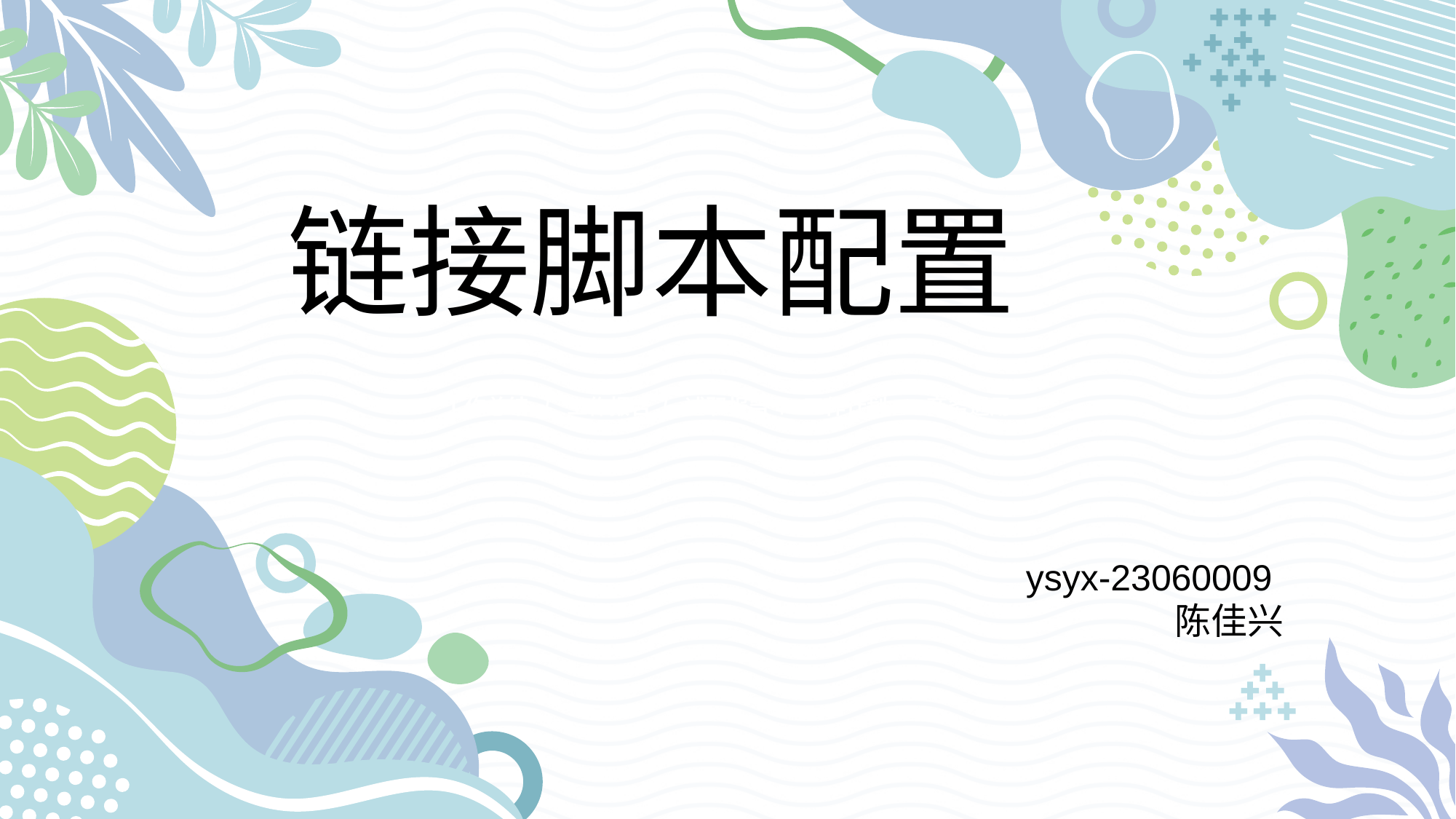

链接脚本配置
工作总结  /  工作报告 /  述职报告 /  工作计划  /  商务通用
 ysyx-23060009
	     陈佳兴